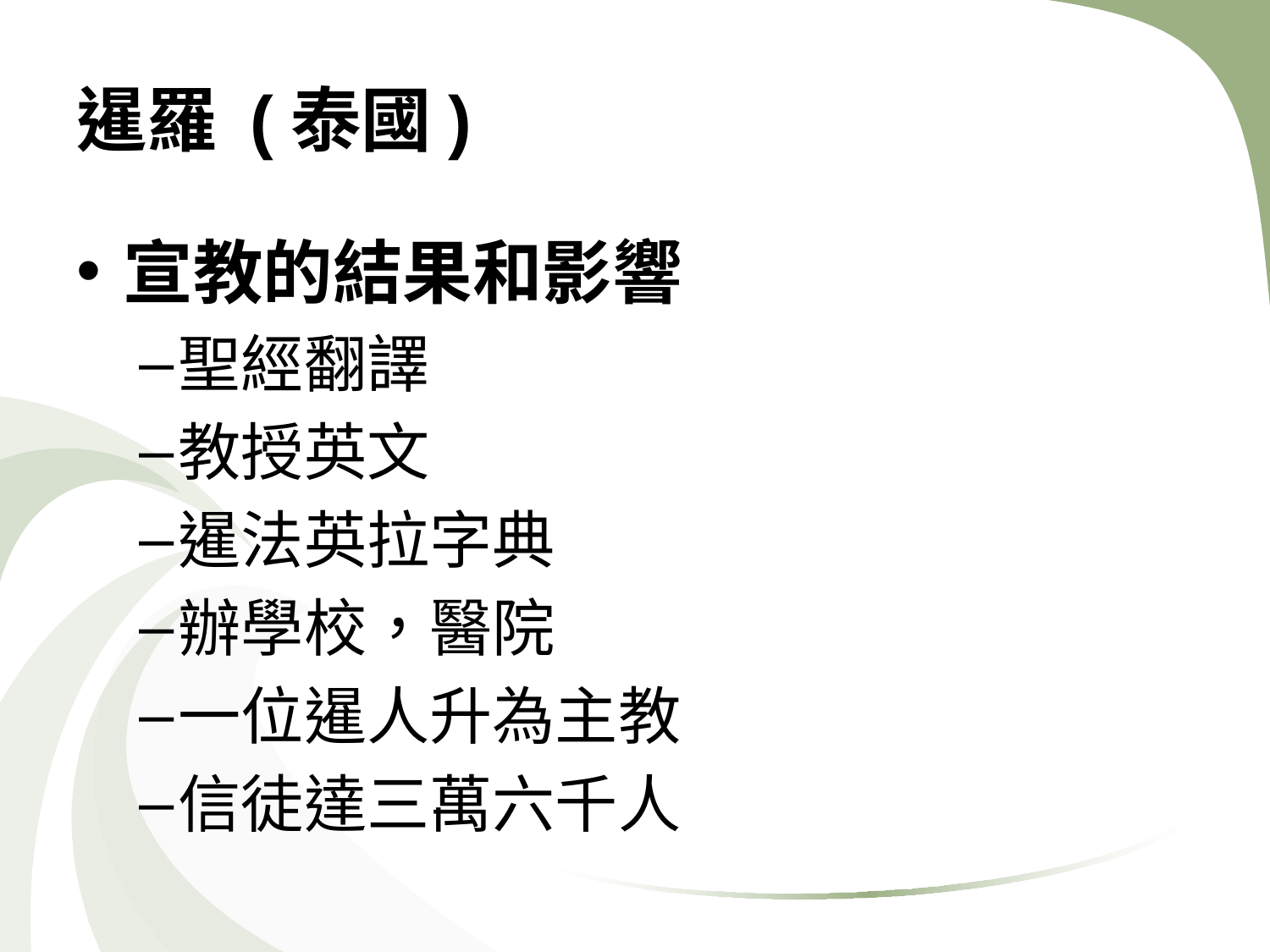

# 暹羅 (泰國)
宣教的結果和影響
聖經翻譯
教授英文
暹法英拉字典
辦學校，醫院
一位暹人升為主教
信徒達三萬六千人